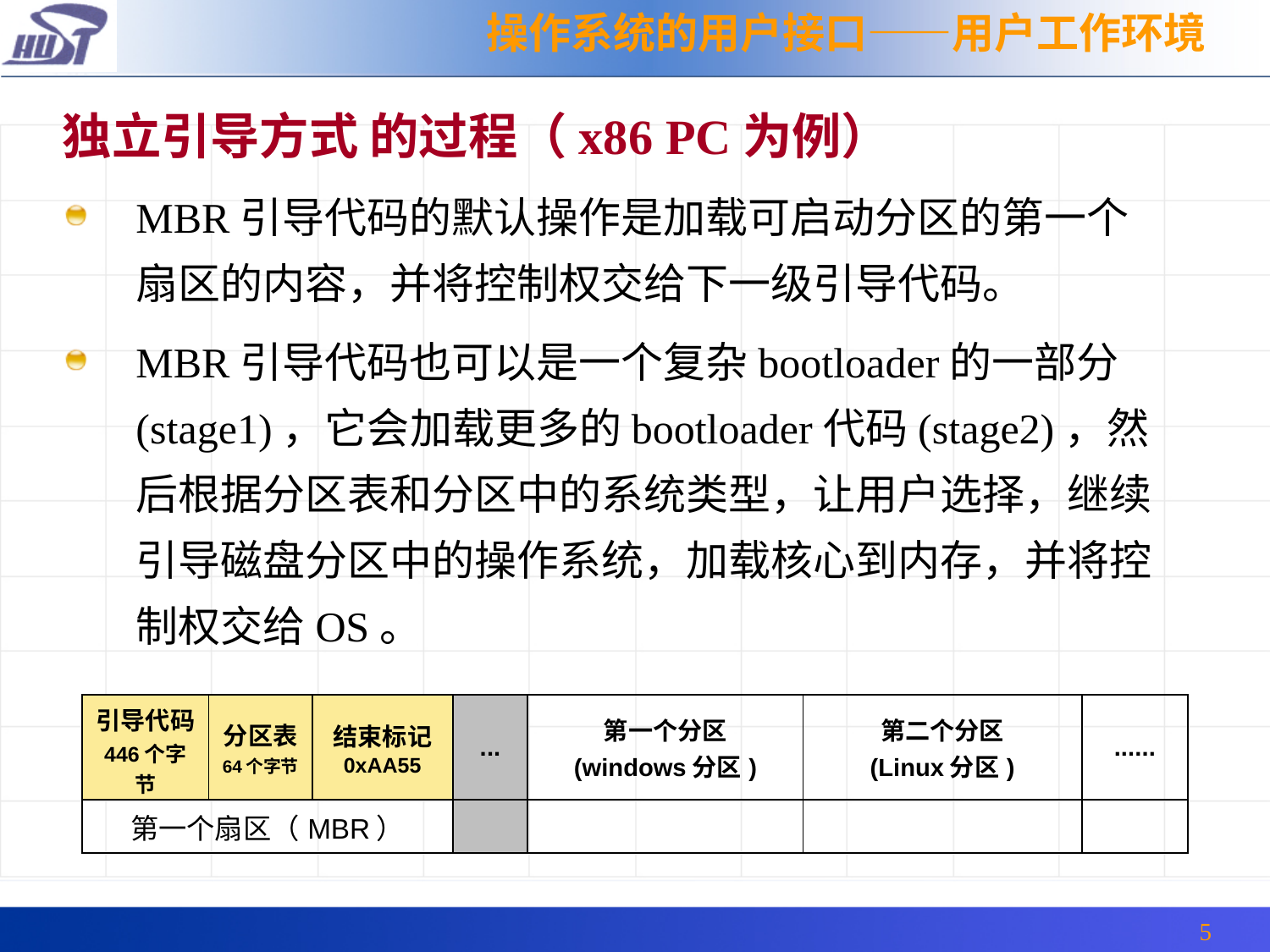

操作系统的用户接口——用户工作环境
独立引导方式 的过程（x86 PC为例）
MBR引导代码的默认操作是加载可启动分区的第一个扇区的内容，并将控制权交给下一级引导代码。
MBR引导代码也可以是一个复杂bootloader的一部分(stage1)，它会加载更多的bootloader代码(stage2)，然后根据分区表和分区中的系统类型，让用户选择，继续引导磁盘分区中的操作系统，加载核心到内存，并将控制权交给OS。
| 引导代码 446个字节 | 分区表 64个字节 | 结束标记 0xAA55 | ... | 第一个分区 (windows分区) | 第二个分区 (Linux分区) | ...... |
| --- | --- | --- | --- | --- | --- | --- |
| 第一个扇区（MBR） |  |  |  |  |  |  |
5